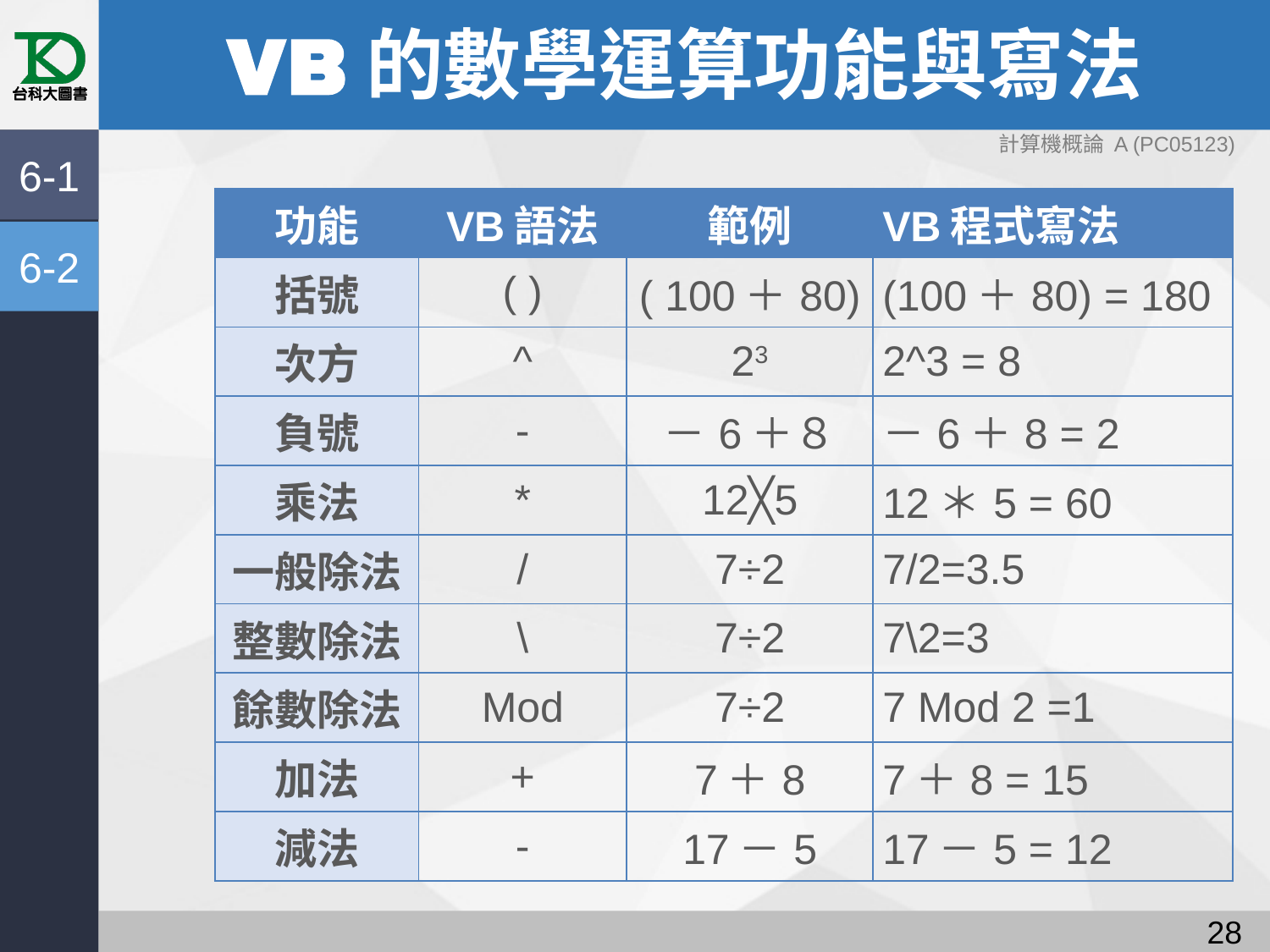

# VB的數學運算功能與寫法
計算機概論 A (PC05123)
6-1
| 功能 | VB語法 | 範例 | VB程式寫法 |
| --- | --- | --- | --- |
| 括號 | ( ) | ( 100＋80) | (100＋80) = 180 |
| 次方 | ^ | 23 | 2^3 = 8 |
| 負號 | - | －6＋８ | －6＋8 = 2 |
| 乘法 | \* | 12╳5 | 12＊5 = 60 |
| 一般除法 | / | 7÷2 | 7/2=3.5 |
| 整數除法 | \ | 7÷2 | 7\2=3 |
| 餘數除法 | Mod | 7÷2 | 7 Mod 2 =1 |
| 加法 | + | 7＋8 | 7＋8 = 15 |
| 減法 | - | 17－5 | 17－5 = 12 |
6-2
28